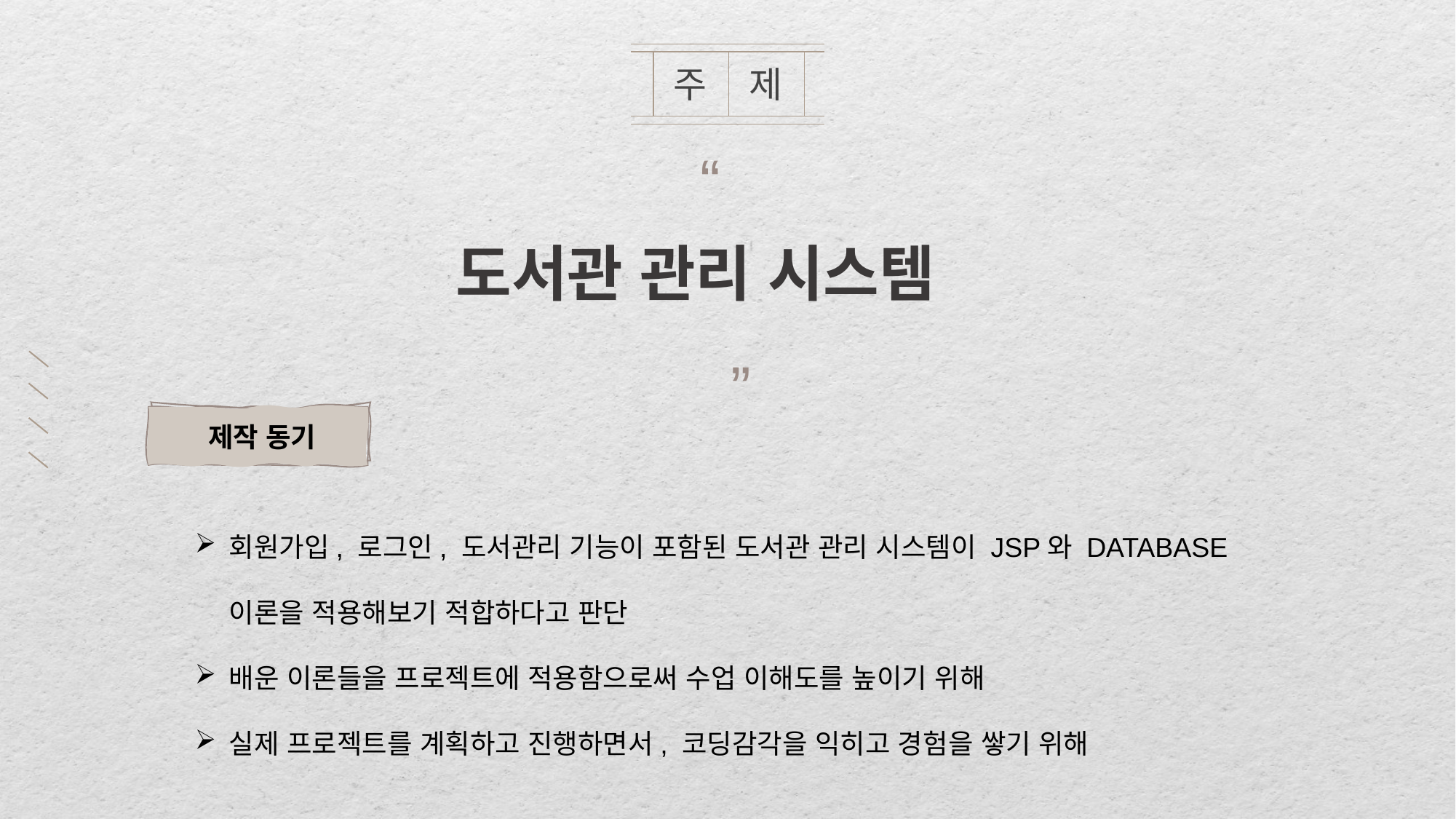

주
제
“
도서관 관리 시스템
”

제작 동기
회원가입, 로그인, 도서관리 기능이 포함된 도서관 관리 시스템이 JSP와 DATABASE 이론을 적용해보기 적합하다고 판단
배운 이론들을 프로젝트에 적용함으로써 수업 이해도를 높이기 위해
실제 프로젝트를 계획하고 진행하면서, 코딩감각을 익히고 경험을 쌓기 위해